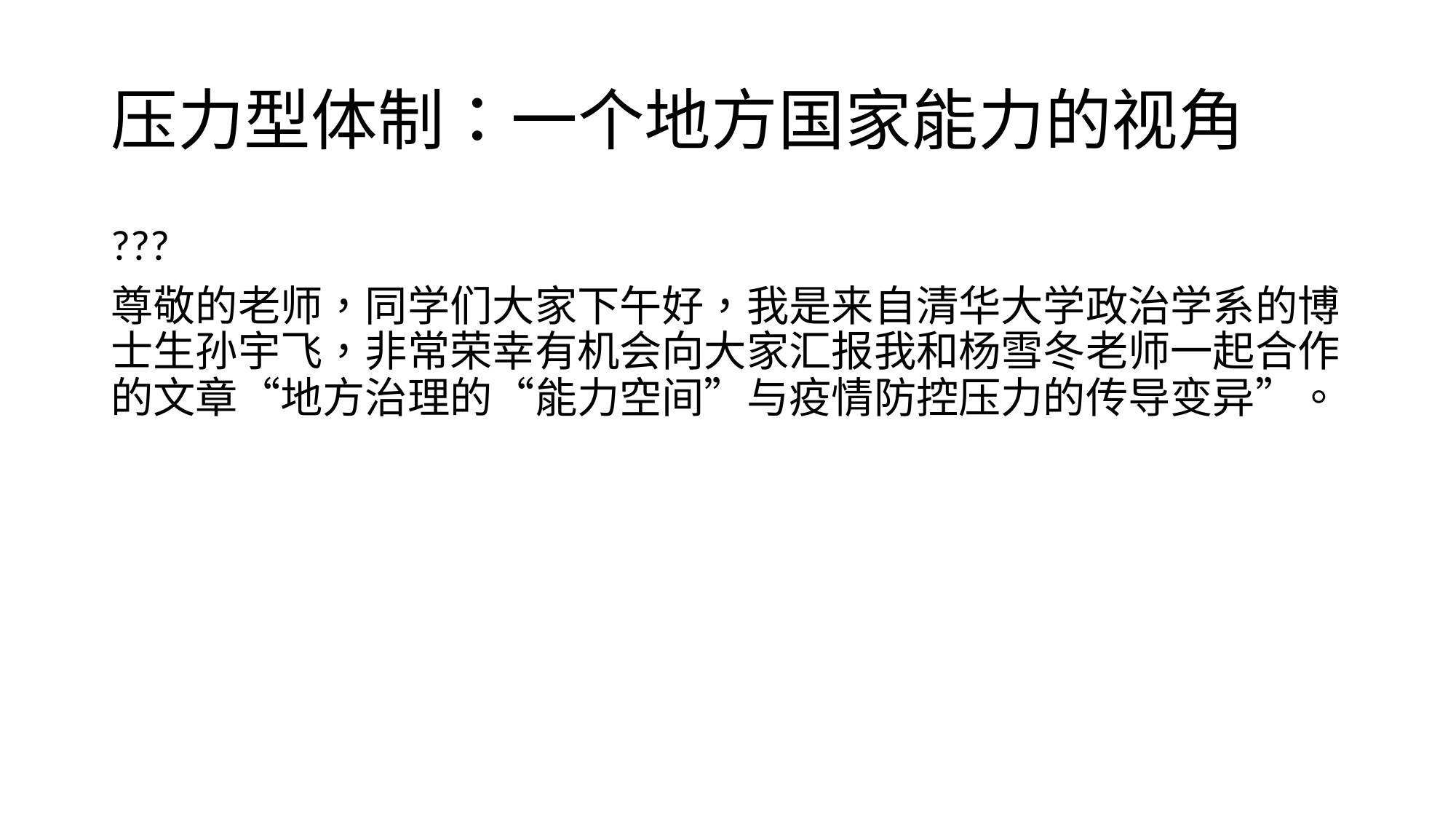

# 压力型体制：一个地方国家能力的视角
???
尊敬的老师，同学们大家下午好，我是来自清华大学政治学系的博士生孙宇飞，非常荣幸有机会向大家汇报我和杨雪冬老师一起合作的文章“地方治理的“能力空间”与疫情防控压力的传导变异”。